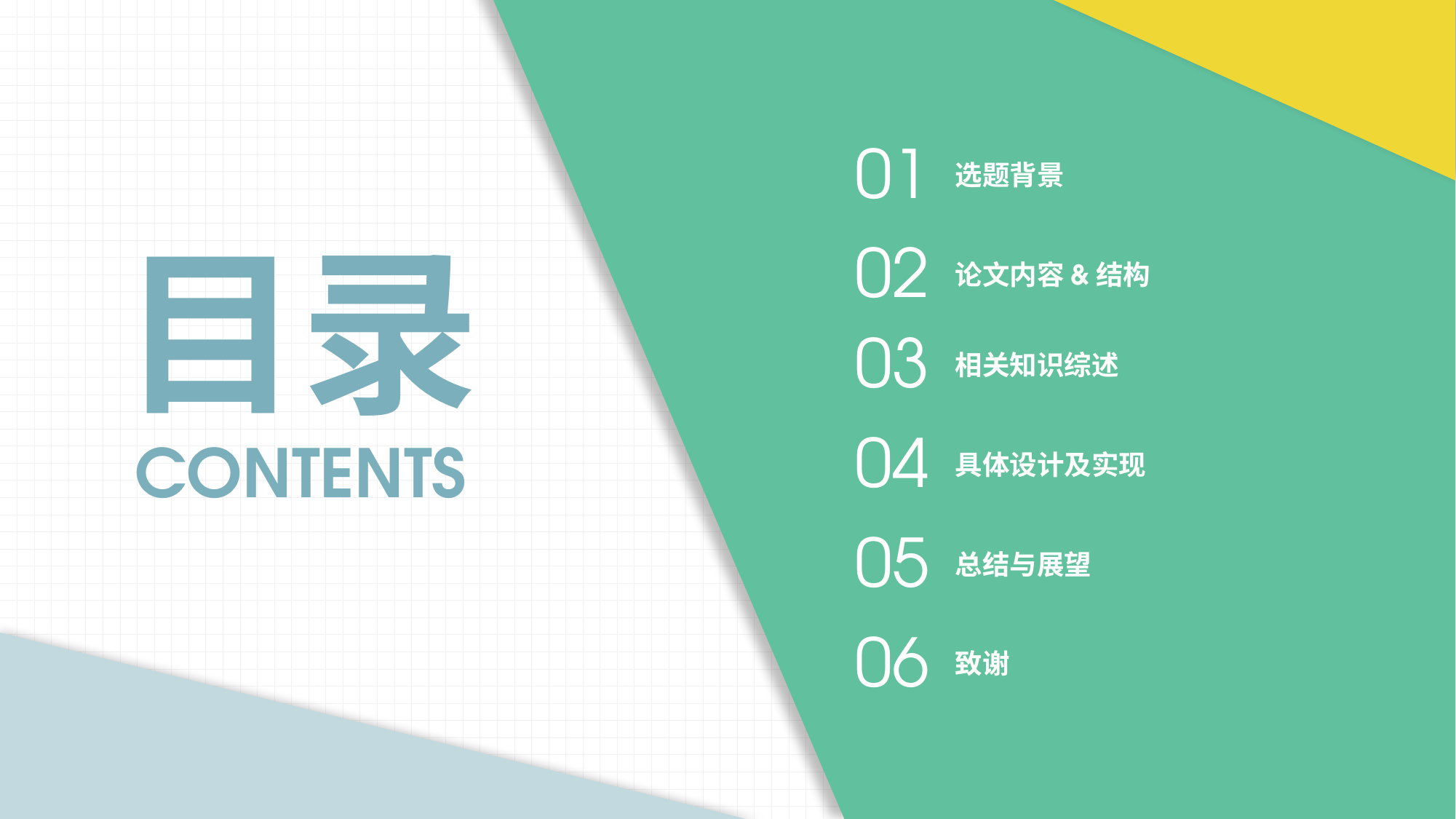

01
选题背景
02
论文内容&结构
03
相关知识综述
04
具体设计及实现
05
总结与展望
06
致谢